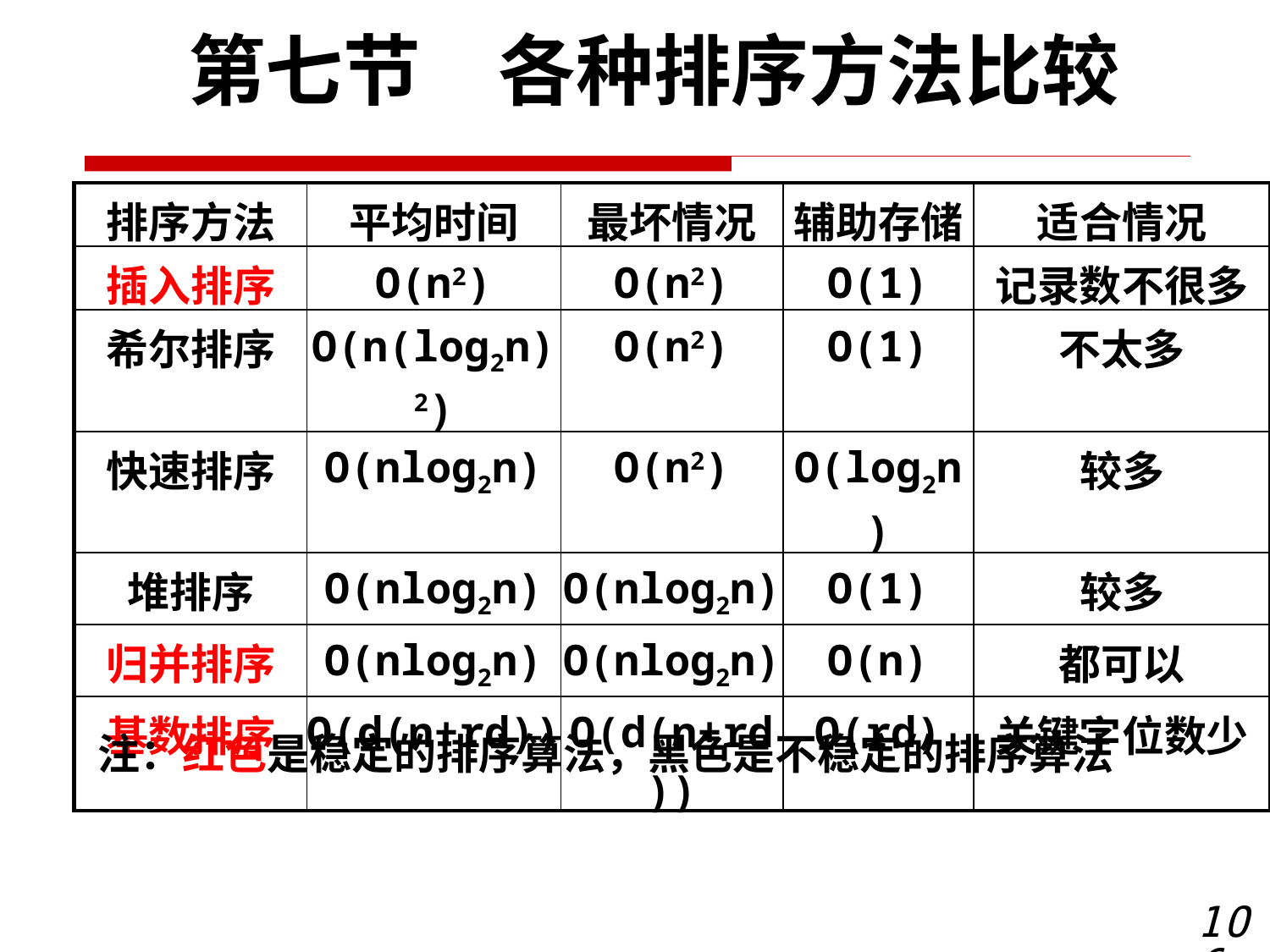

第七节　各种排序方法比较
| 排序方法 | 平均时间 | 最坏情况 | 辅助存储 | 适合情况 |
| --- | --- | --- | --- | --- |
| 插入排序 | O(n2) | O(n2) | O(1) | 记录数不很多 |
| 希尔排序 | O(n(log2n)2) | O(n2) | O(1) | 不太多 |
| 快速排序 | O(nlog2n) | O(n2) | O(log2n) | 较多 |
| 堆排序 | O(nlog2n) | O(nlog2n) | O(1) | 较多 |
| 归并排序 | O(nlog2n) | O(nlog2n) | O(n) | 都可以 |
| 基数排序 | O(d(n+rd)) | O(d(n+rd)) | O(rd) | 关键字位数少 |
注：红色是稳定的排序算法，黑色是不稳定的排序算法
106